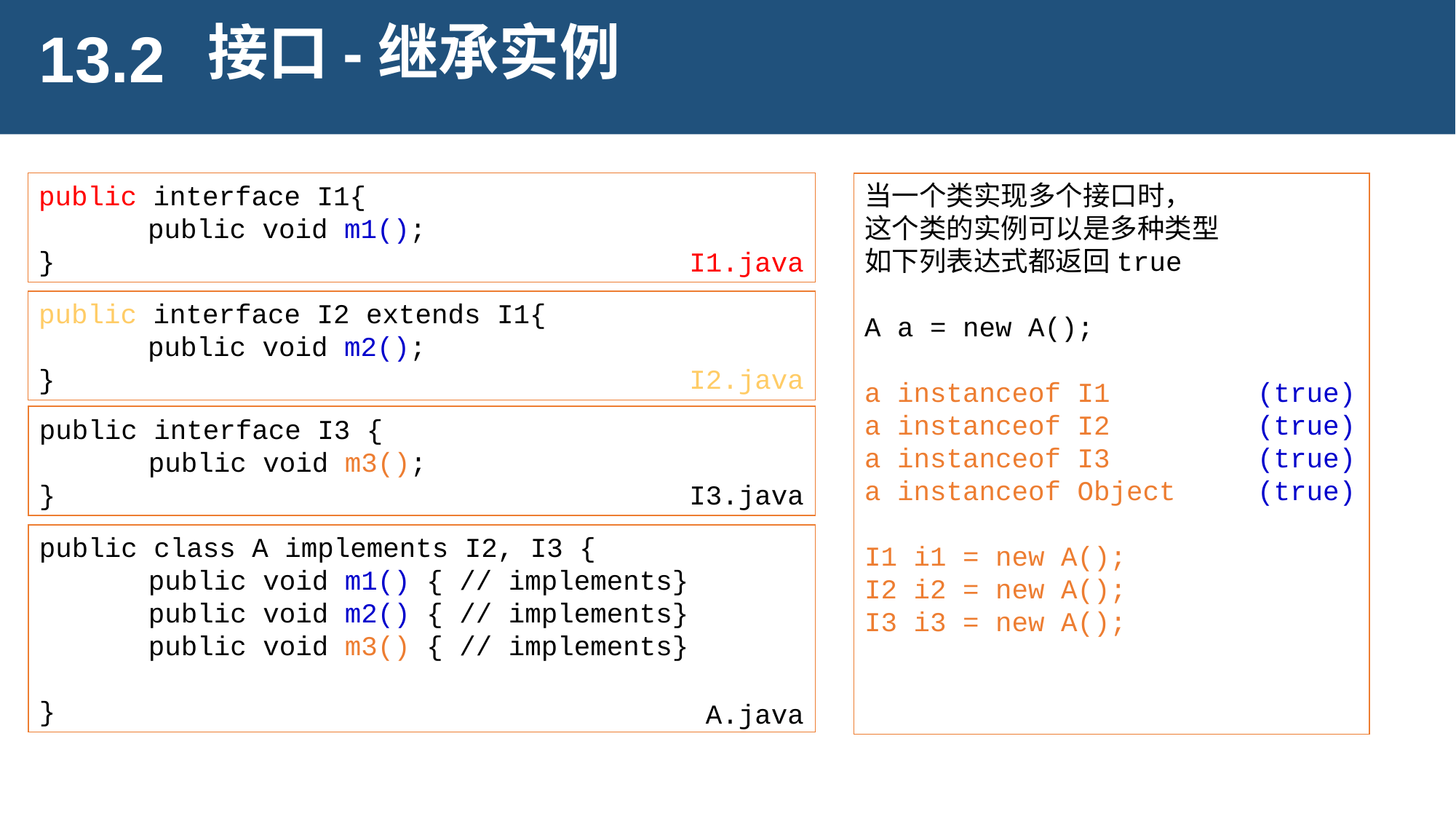

接口-继承实例
13.2
public interface I1{
	public void m1();
}
当一个类实现多个接口时，
这个类的实例可以是多种类型
如下列表达式都返回true

A a = new A();

a instanceof I1         (true)
a instanceof I2         (true)
a instanceof I3         (true)
a instanceof Object     (true)

I1 i1 = new A();
I2 i2 = new A();
I3 i3 = new A();

I1.java
public interface I2 extends I1{
	public void m2();
}
I2.java
public interface I3 {
	public void m3();
}
I3.java
public class A implements I2, I3 {
	public void m1() { // implements}
	public void m2() { // implements}
	public void m3() { // implements}

}
A.java